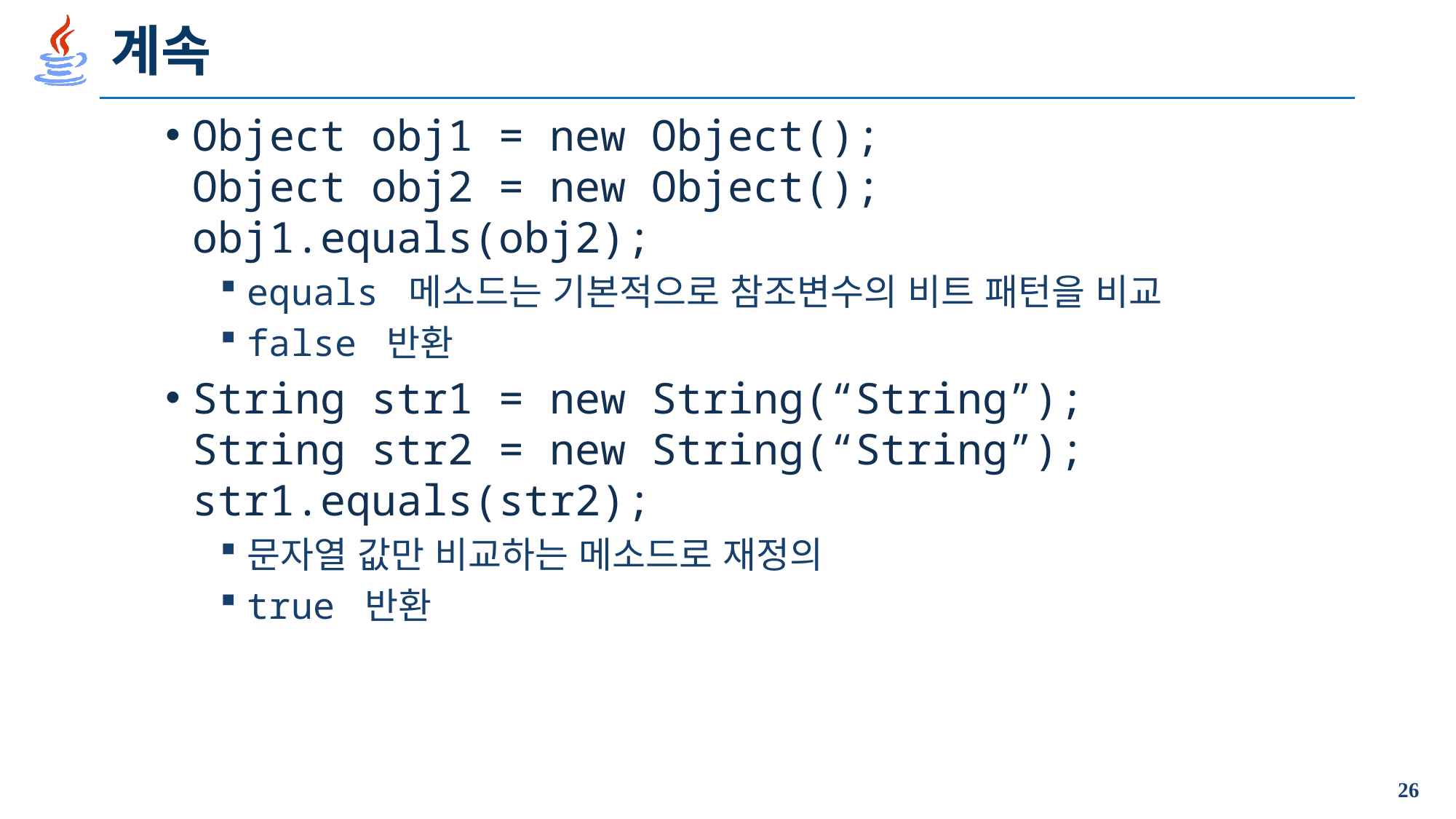

# 계속
Object obj1 = new Object();
Object obj2 = new Object();
obj1.equals(obj2);
equals 메소드는 기본적으로 참조변수의 비트 패턴을 비교
false 반환
String str1 = new String(“String”);
String str2 = new String(“String”);
str1.equals(str2);
문자열 값만 비교하는 메소드로 재정의
true 반환

26